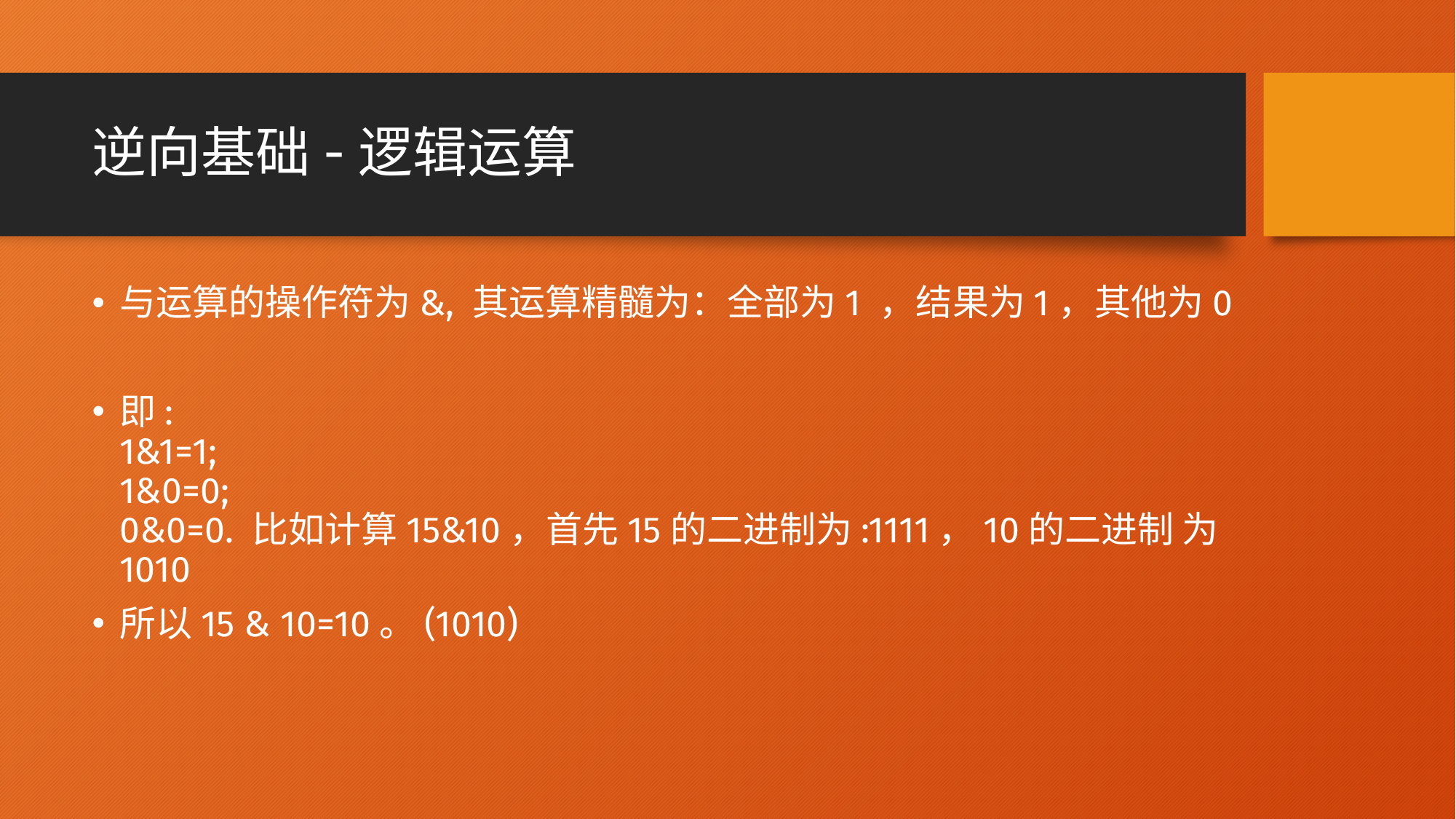

# 逆向基础-逻辑运算
与运算的操作符为&, 其运算精髓为：全部为1 ，结果为1，其他为0

即:
1&1=1;
1&0=0;
0&0=0. 比如计算15&10，首先15的二进制为:1111，10的二进制 为1010
所以15 & 10=10。(1010)